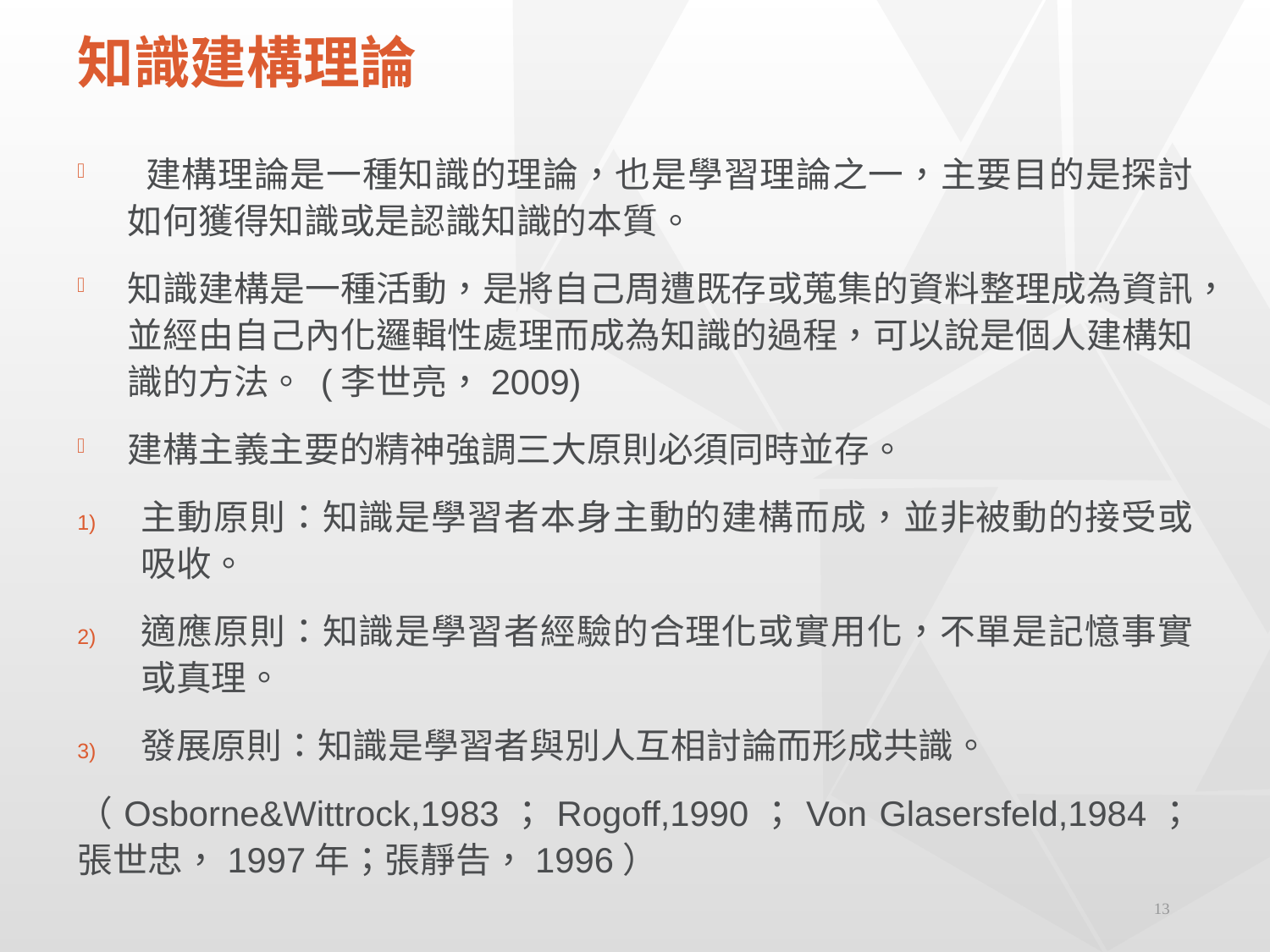

# 知識建構理論
 建構理論是一種知識的理論，也是學習理論之一，主要目的是探討如何獲得知識或是認識知識的本質。
知識建構是一種活動，是將自己周遭既存或蒐集的資料整理成為資訊，並經由自己內化邏輯性處理而成為知識的過程，可以說是個人建構知識的方法。 (李世亮，2009)
建構主義主要的精神強調三大原則必須同時並存。
主動原則：知識是學習者本身主動的建構而成，並非被動的接受或吸收。
適應原則：知識是學習者經驗的合理化或實用化，不單是記憶事實或真理。
發展原則：知識是學習者與別人互相討論而形成共識。
（Osborne&Wittrock,1983；Rogoff,1990；Von Glasersfeld,1984；張世忠，1997年；張靜告，1996）

13